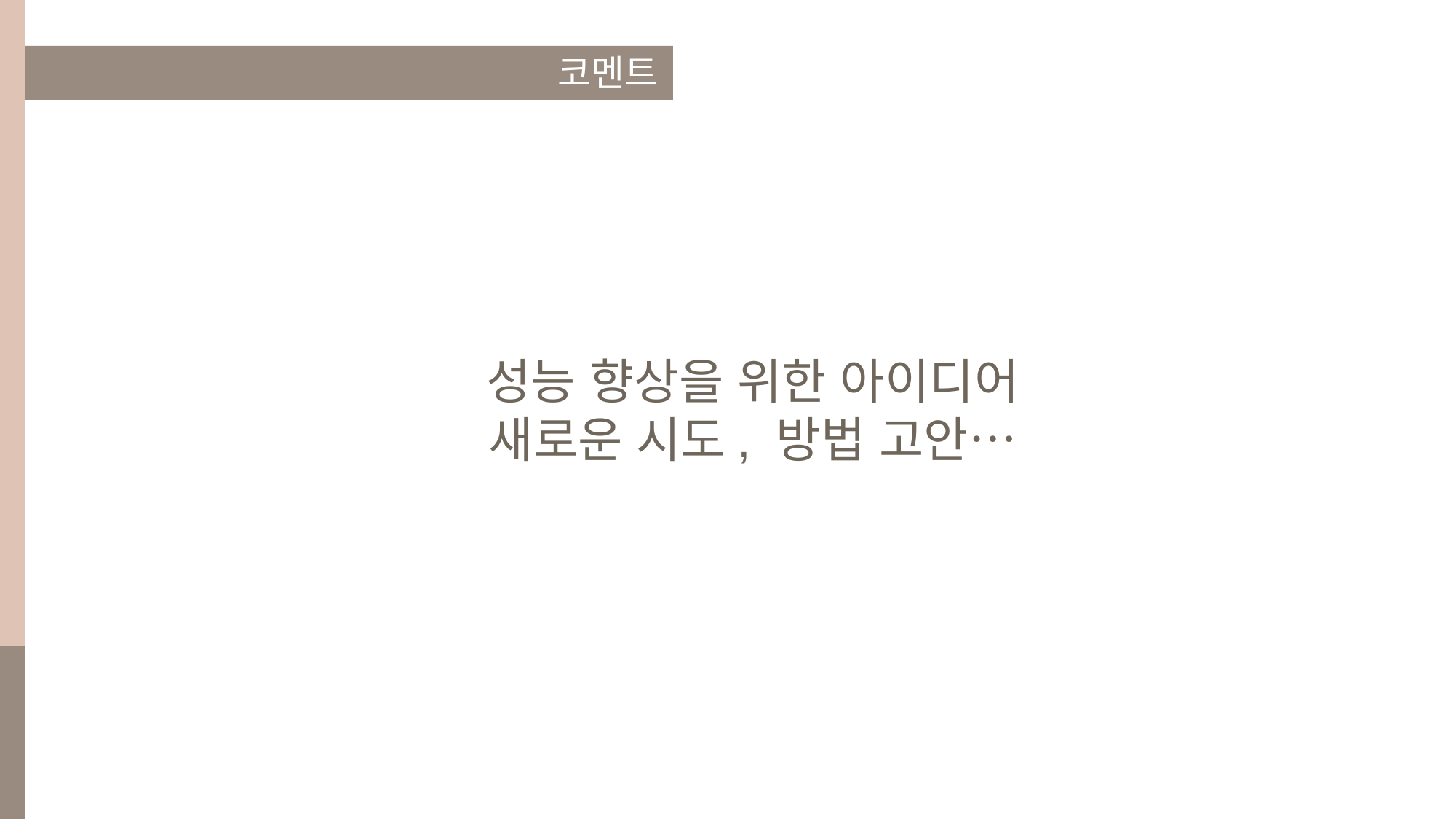

코멘트
성능 향상을 위한 아이디어
새로운 시도, 방법 고안…